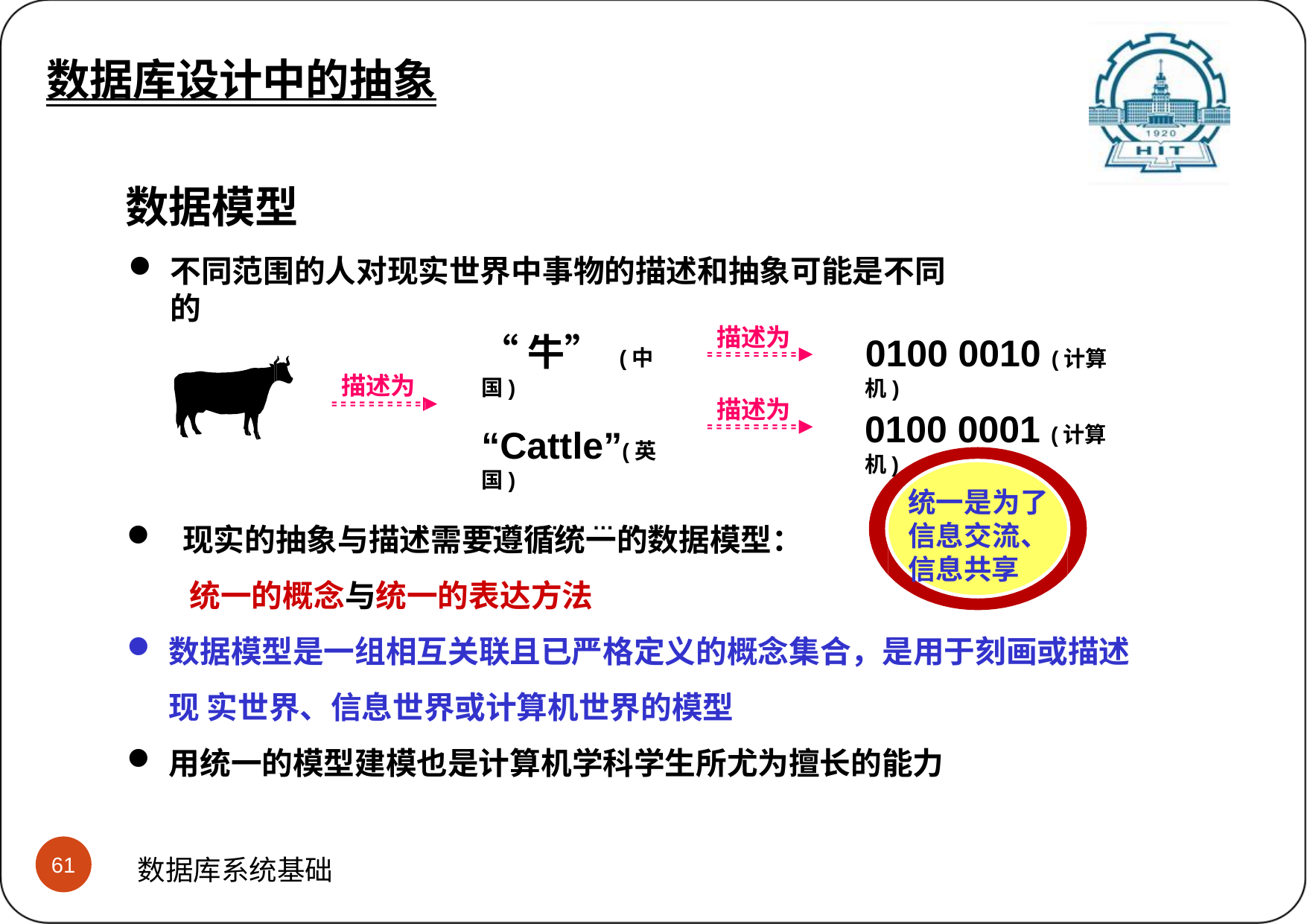

数据库设计中的抽象
数据库设计中的抽象
(6)数据模型及其作用?
数据模型
不同范围的人对现实世界中事物的描述和抽象可能是不同的
描述为
“牛” (中国)
“Cattle”(英国)
… … … … … …
0100 0010 (计算机)

描述为
描述为

0100 0001 (计算机)

统一是为了 信息交流、 信息共享
现实的抽象与描述需要遵循统一的数据模型： 统一的概念与统一的表达方法
数据模型是一组相互关联且已严格定义的概念集合，是用于刻画或描述现 实世界、信息世界或计算机世界的模型
用统一的模型建模也是计算机学科学生所尤为擅长的能力